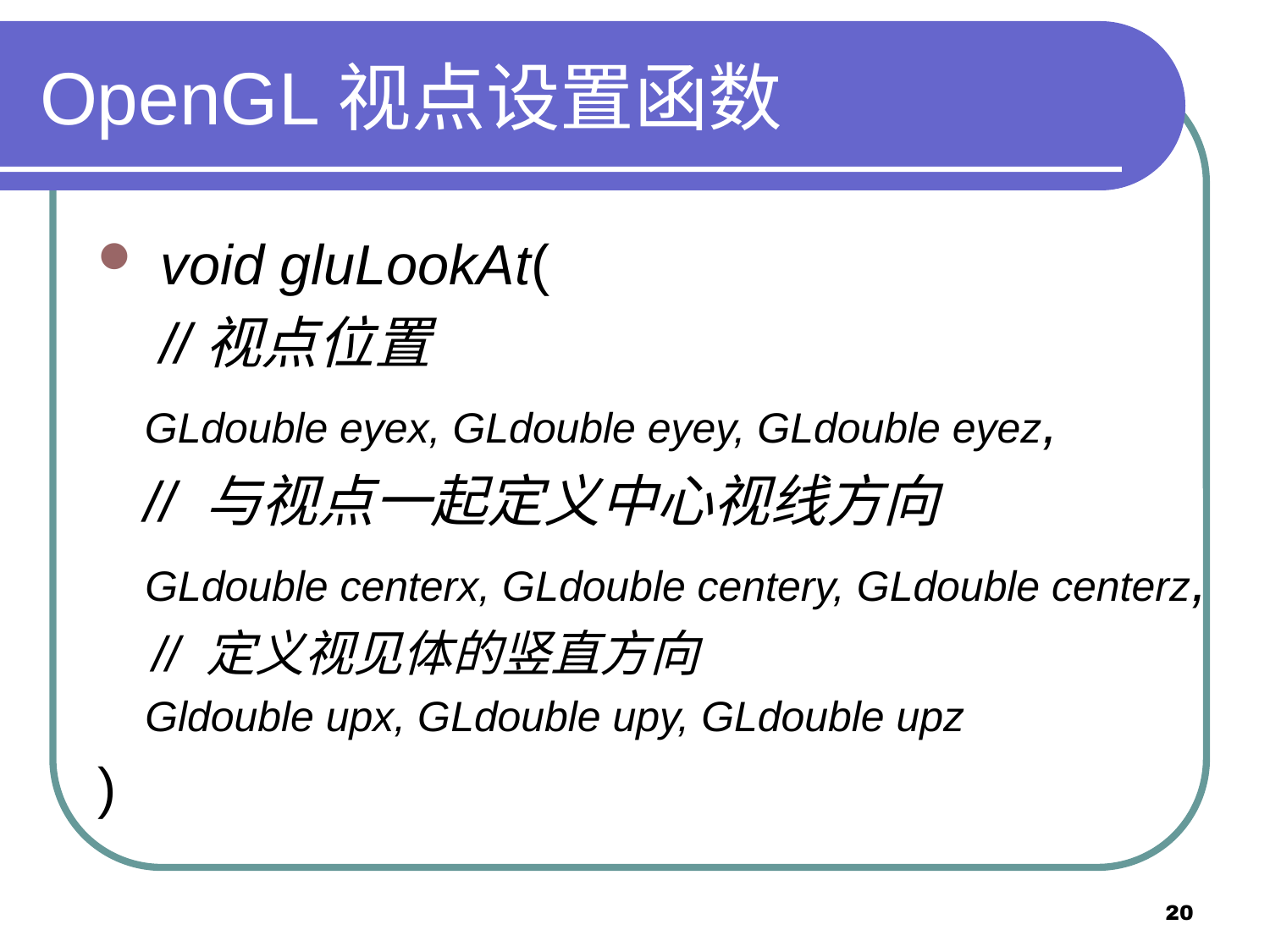

# OpenGL视点设置函数
 void gluLookAt(
    //视点位置
   GLdouble eyex, GLdouble eyey, GLdouble eyez,
   // 与视点一起定义中心视线方向
    GLdouble centerx, GLdouble centery, GLdouble centerz,
    // 定义视见体的竖直方向
    Gldouble upx, GLdouble upy, GLdouble upz
)
20